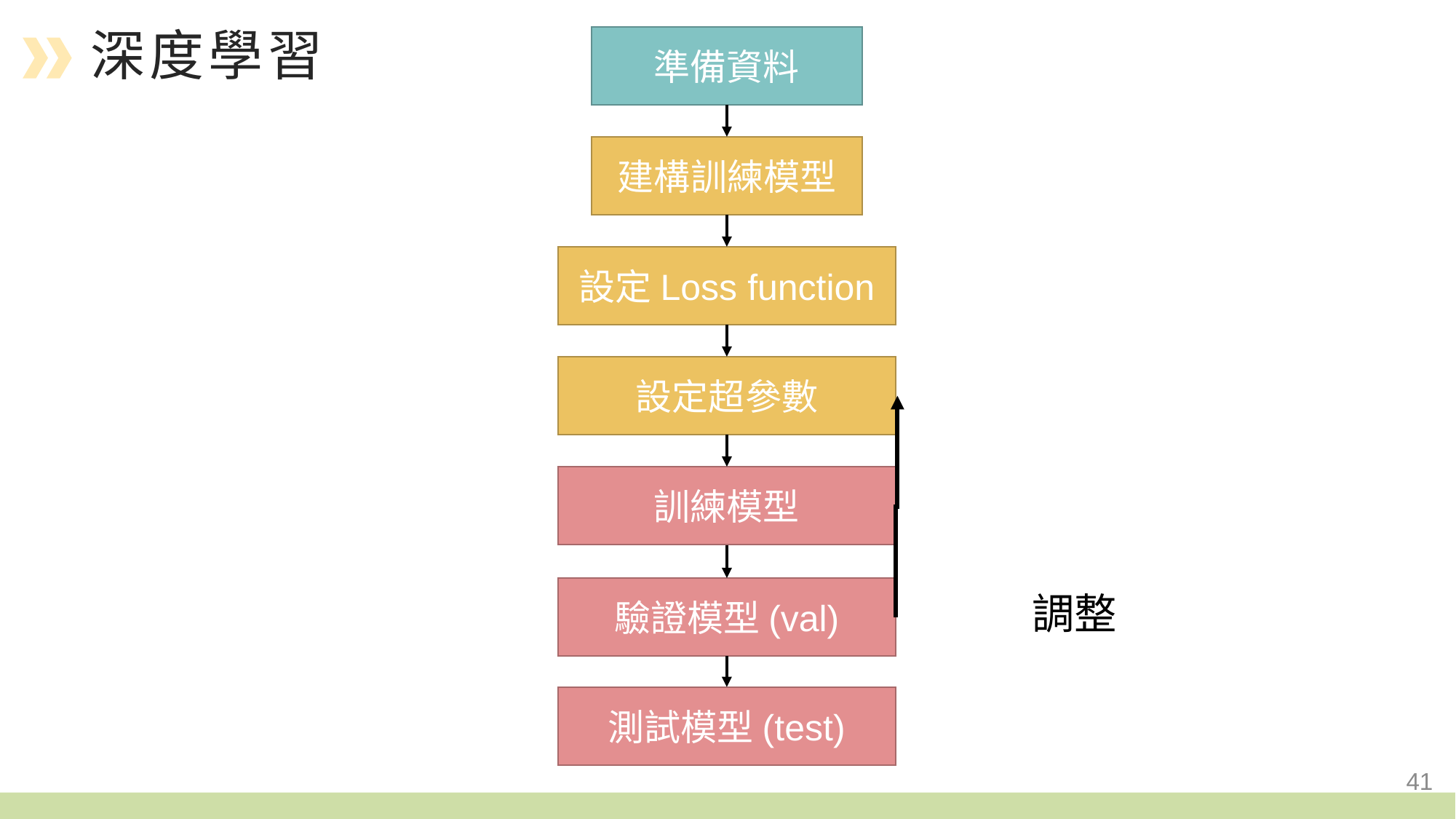

深度學習
準備資料
建構訓練模型
設定Loss function
設定超參數
訓練模型
驗證模型(val)
測試模型(test)

調整
41